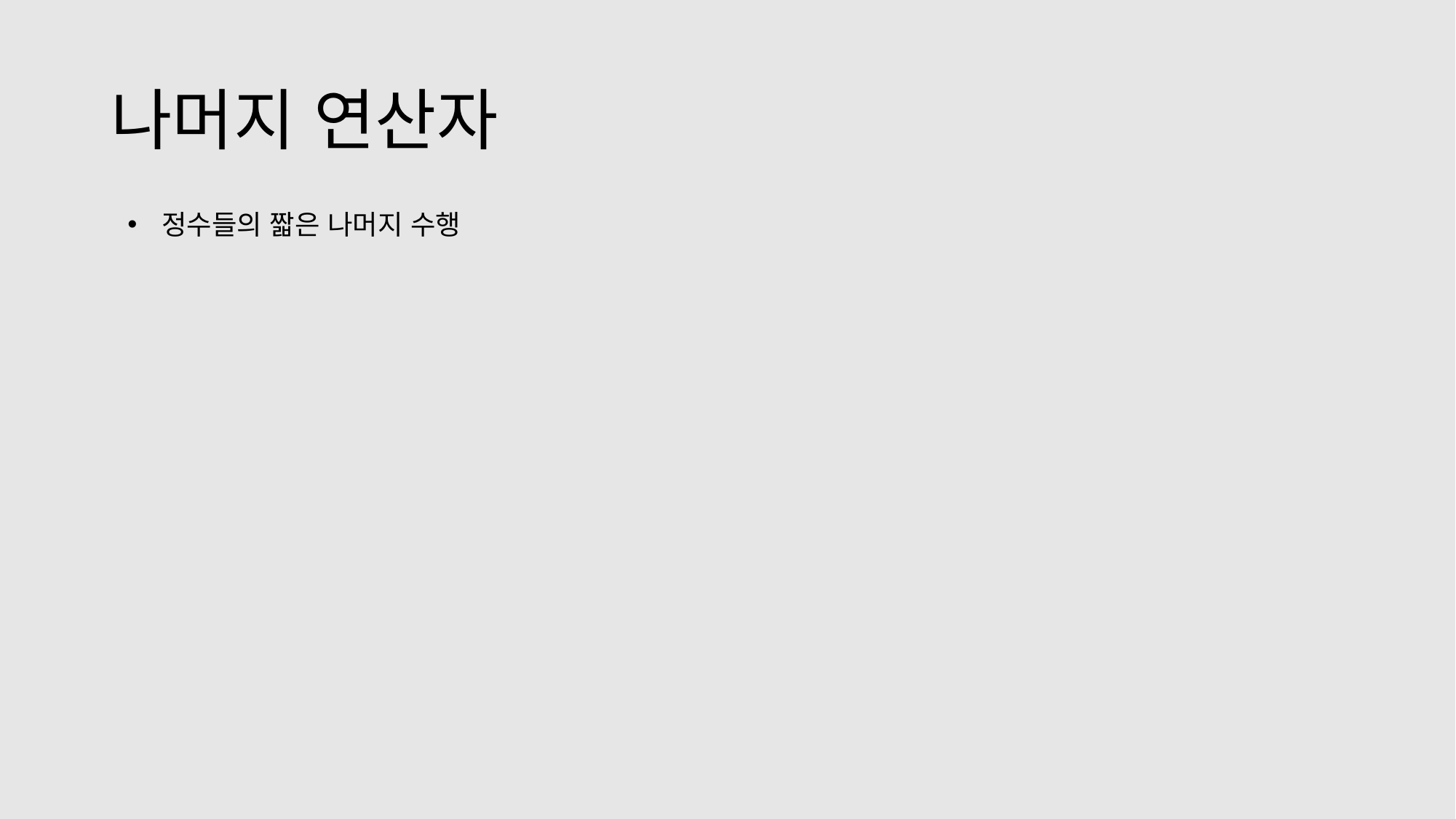

# 나머지 연산자
정수들의 짧은 나머지 수행